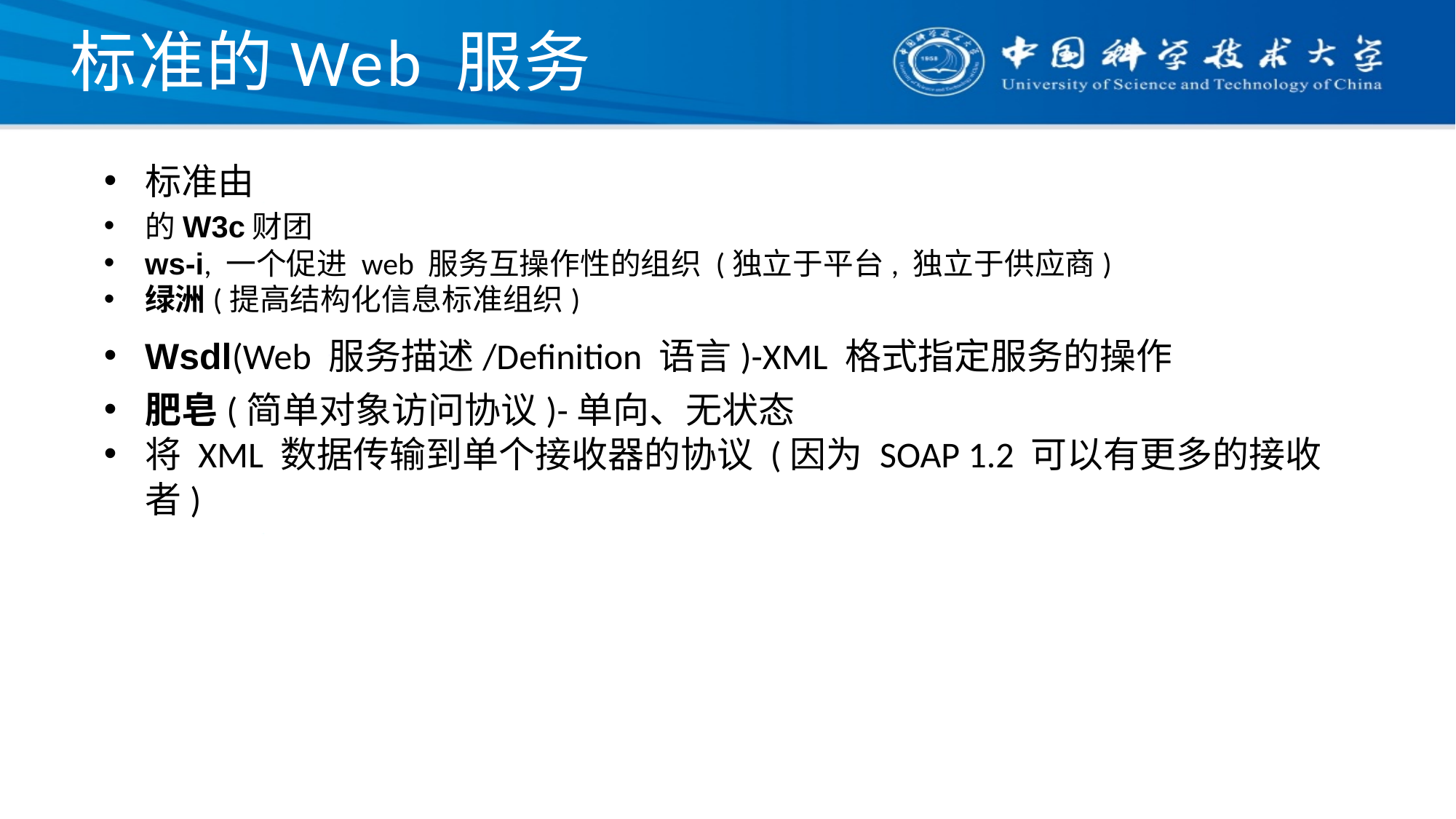

# 标准的Web 服务
标准由
的W3c财团
ws-i, 一个促进 web 服务互操作性的组织 (独立于平台, 独立于供应商)
绿洲(提高结构化信息标准组织)
Wsdl(Web 服务描述/Deﬁnition 语言)-XML 格式指定服务的操作
肥皂(简单对象访问协议)-单向、无状态
将 XML 数据传输到单个接收器的协议 (因为 SOAP 1.2 可以有更多的接收者)